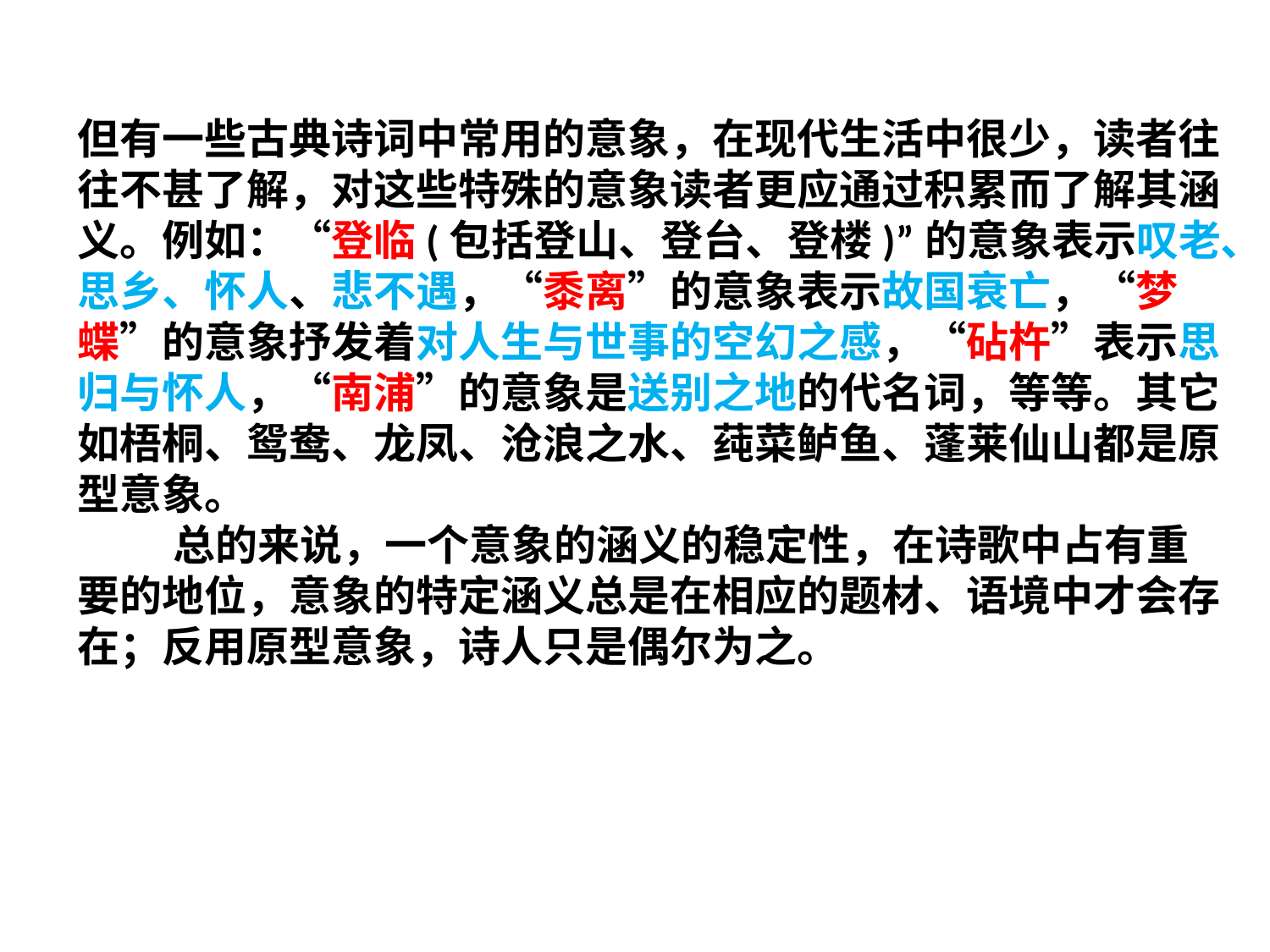

但有一些古典诗词中常用的意象，在现代生活中很少，读者往往不甚了解，对这些特殊的意象读者更应通过积累而了解其涵义。例如：“登临(包括登山、登台、登楼)”的意象表示叹老、思乡、怀人、悲不遇，“黍离”的意象表示故国衰亡，“梦蝶”的意象抒发着对人生与世事的空幻之感，“砧杵”表示思归与怀人，“南浦”的意象是送别之地的代名词，等等。其它如梧桐、鸳鸯、龙凤、沧浪之水、莼菜鲈鱼、蓬莱仙山都是原型意象。
         总的来说，一个意象的涵义的稳定性，在诗歌中占有重要的地位，意象的特定涵义总是在相应的题材、语境中才会存在；反用原型意象，诗人只是偶尔为之。